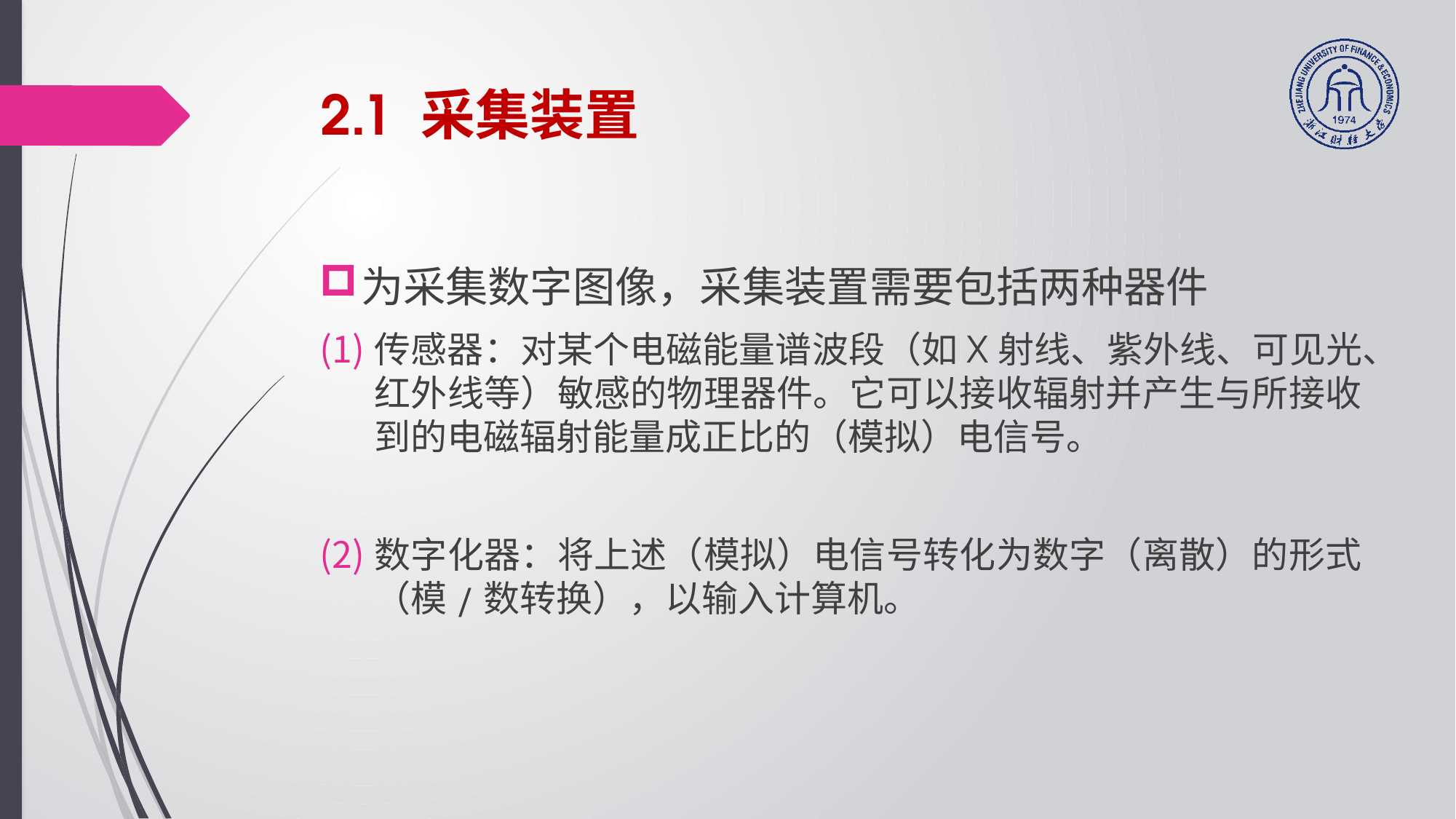

# 2.1 采集装置
为采集数字图像，采集装置需要包括两种器件
传感器：对某个电磁能量谱波段（如X射线、紫外线、可见光、红外线等）敏感的物理器件。它可以接收辐射并产生与所接收到的电磁辐射能量成正比的（模拟）电信号。

数字化器：将上述（模拟）电信号转化为数字（离散）的形式（模/数转换），以输入计算机。